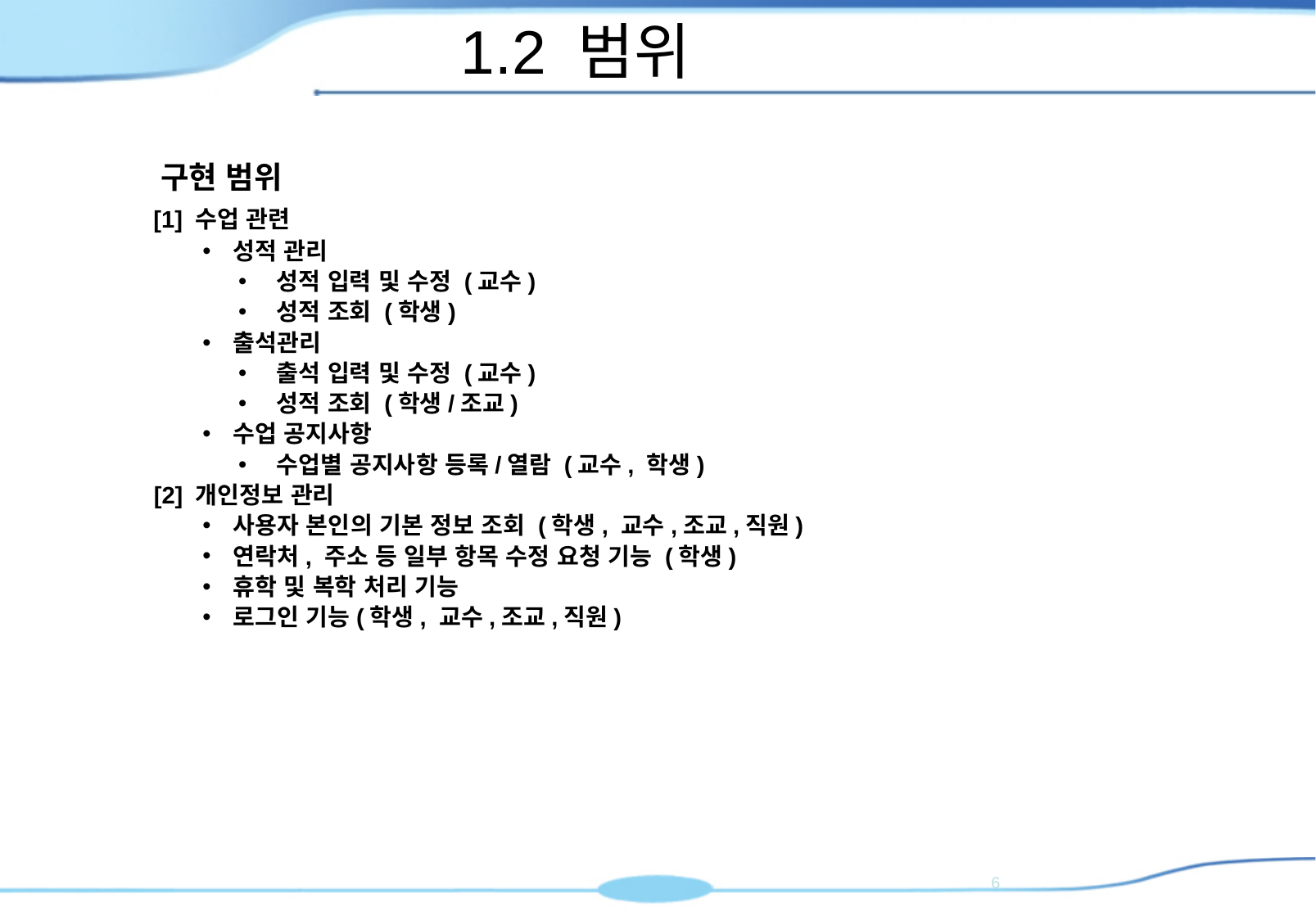

# 1.2 범위
          구현 범위
          [1] 수업 관련
성적 관리
성적 입력 및 수정 (교수)
성적 조회 (학생)
출석관리
출석 입력 및 수정 (교수)
성적 조회 (학생/조교)
수업 공지사항
수업별 공지사항 등록/열람 (교수, 학생)
	      [2] 개인정보 관리
사용자 본인의 기본 정보 조회 (학생, 교수,조교,직원)
연락처, 주소 등 일부 항목 수정 요청 기능 (학생)
휴학 및 복학 처리 기능
로그인 기능(학생, 교수,조교,직원)

6